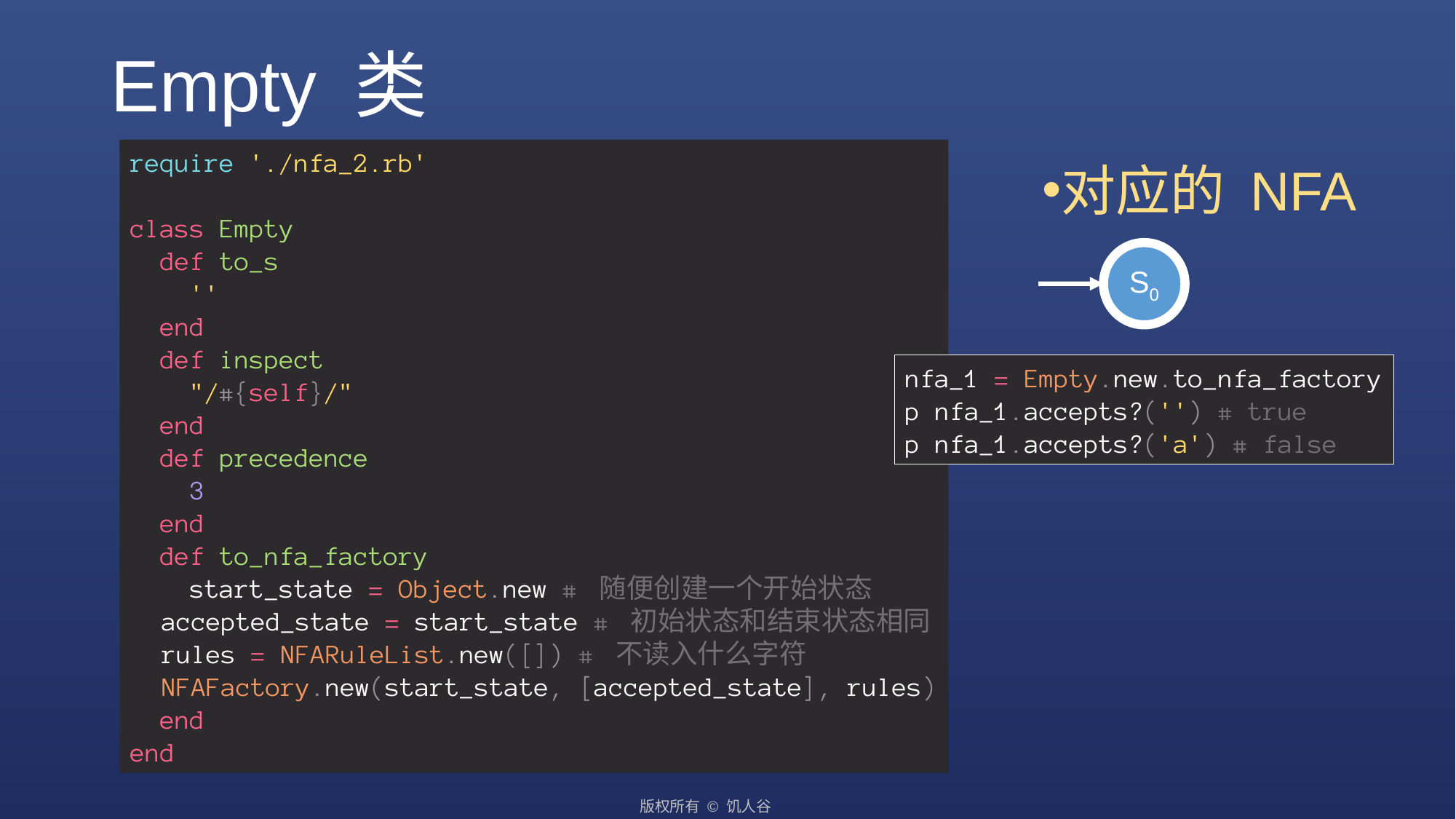

# Empty 类
require './nfa_2.rb'
class Empty
  def to_s
    ''
  end
  def inspect
    "/#{self}/"
  end
  def precedence
    3
  end
  def to_nfa_factory
    start_state = Object.new # 随便创建一个开始状态
    accepted_state = start_state # 初始状态和结束状态相同
    rules = NFARuleList.new([]) # 不读入什么字符
    NFAFactory.new(start_state, [accepted_state], rules)
  end
end
对应的 NFA
S0
nfa_1 = Empty.new.to_nfa_factory
p nfa_1.accepts?('') # true
p nfa_1.accepts?('a') # false